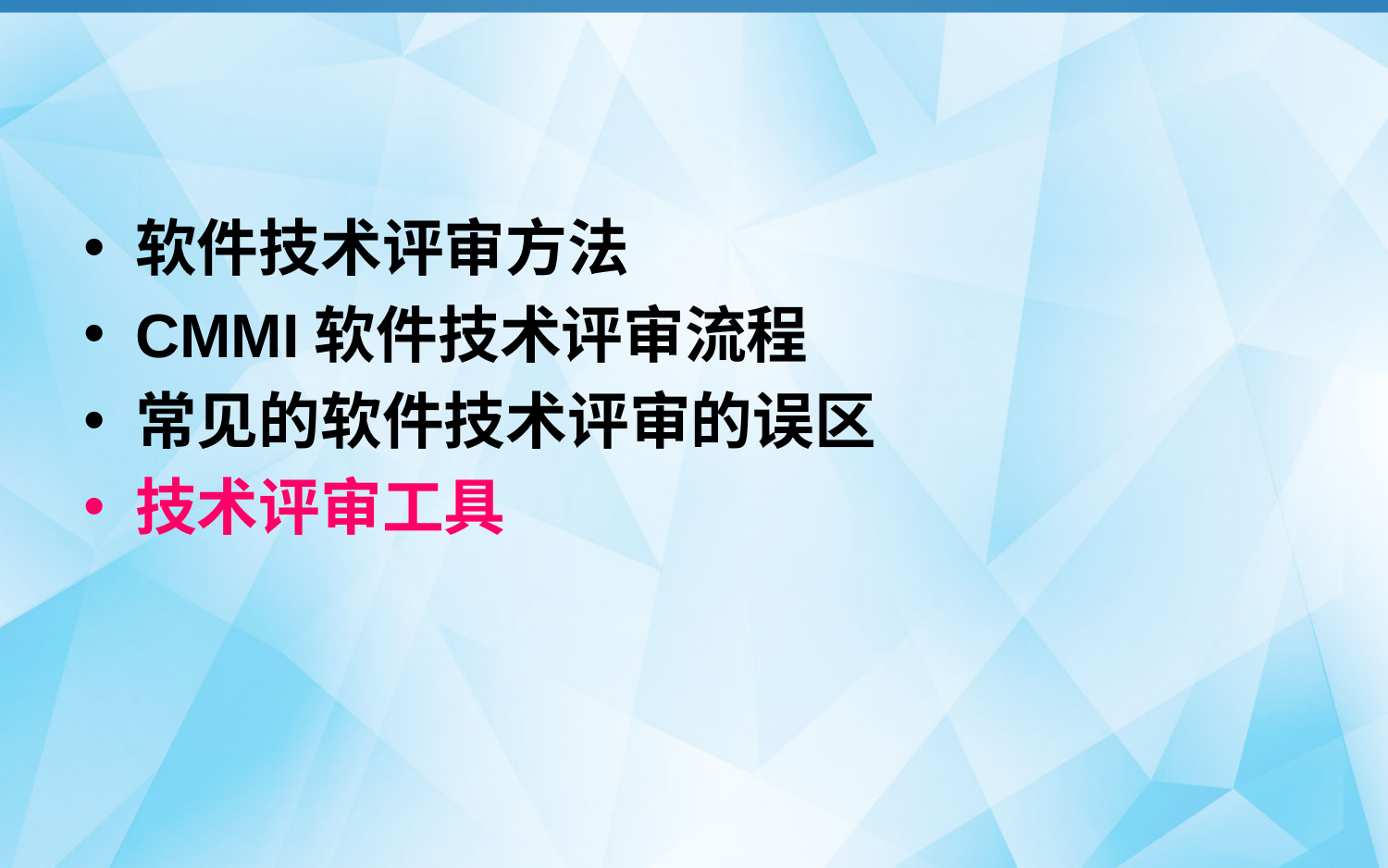

软件技术评审方法
CMMI软件技术评审流程
常见的软件技术评审的误区
技术评审工具